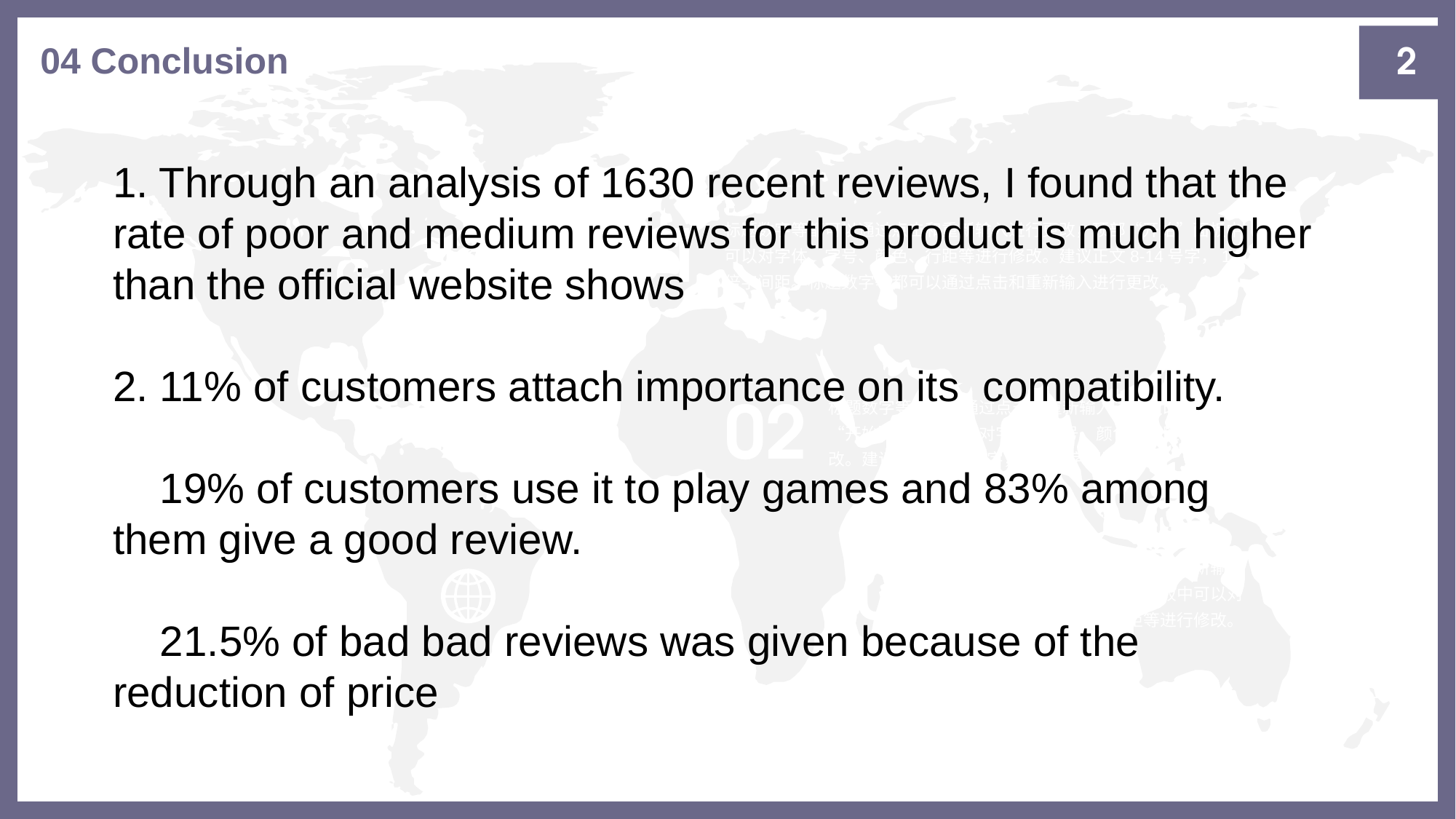

2
04 Conclusion
1. Through an analysis of 1630 recent reviews, I found that the rate of poor and medium reviews for this product is much higher than the official website shows

2. 11% of customers attach importance on its  compatibility.

    19% of customers use it to play games and 83% among     	them give a good review.

    21.5% of bad bad reviews was given because of the   	reduction of price
01
标题数字等都可以通过点击和重新输入进行更改，顶部“开始”面板中可以对字体、字号、颜色、行距等进行修改。建议正文8-14号字，1.3倍字间距。标题数字等都可以通过点击和重新输入进行更改。

02
标题数字等都可以通过点击和重新输入进行更改，顶部“开始”面板中可以对字体、字号、颜色、行距等进行修改。建议正文8-14号字，1.3倍字间距。

03
标题数字等都可以通过点击和重新输入进行更改，顶部“开始”面板中可以对字体、字号、颜色、行距等进行修改。